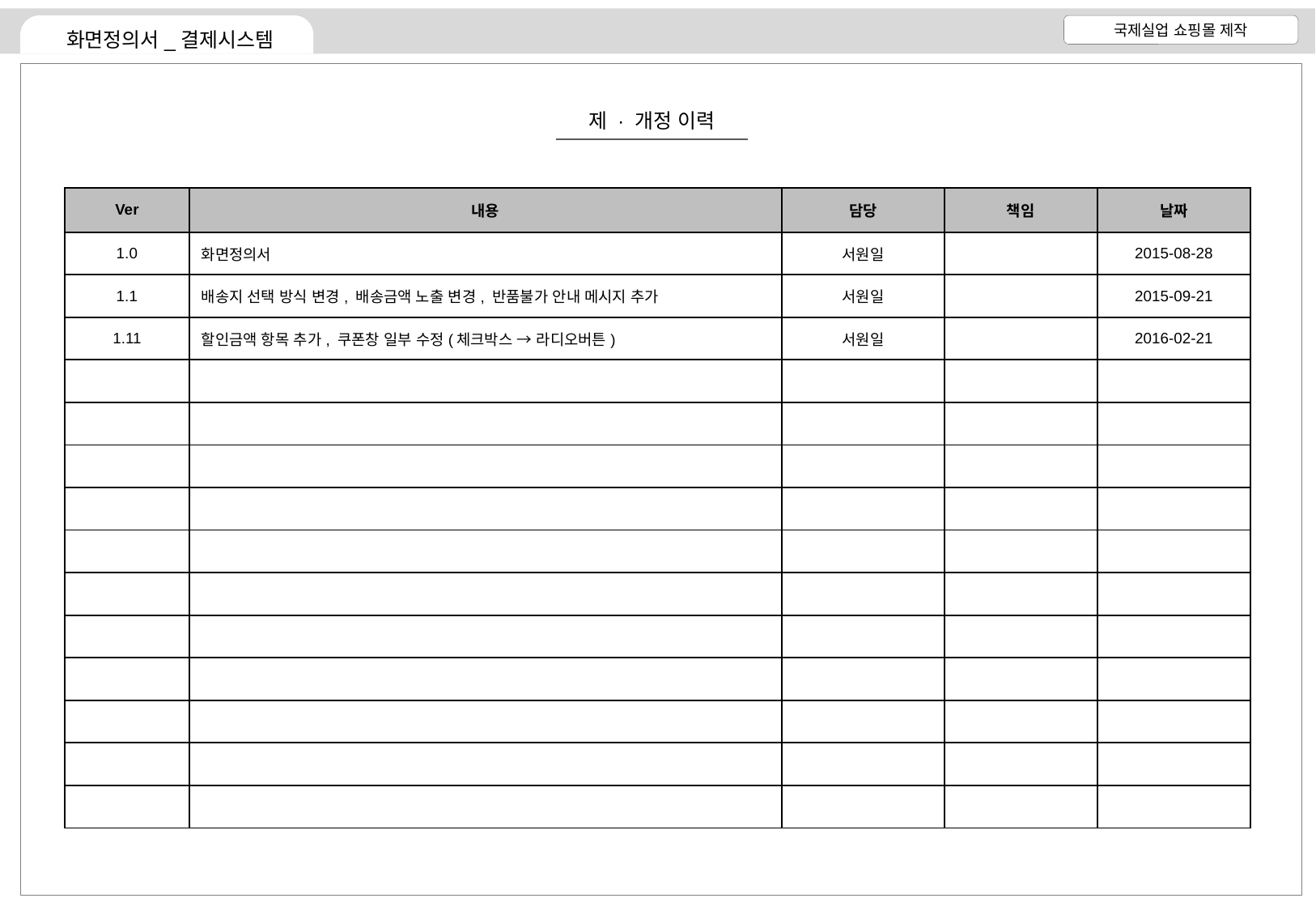

제 · 개정 이력
| Ver | 내용 | 담당 | 책임 | 날짜 |
| --- | --- | --- | --- | --- |
| 1.0 | 화면정의서 | 서원일 |  | 2015-08-28 |
| 1.1 | 배송지 선택 방식 변경, 배송금액 노출 변경, 반품불가 안내 메시지 추가 | 서원일 |  | 2015-09-21 |
| 1.11 | 할인금액 항목 추가, 쿠폰창 일부 수정(체크박스 → 라디오버튼) | 서원일 |  | 2016-02-21 |
|  |  |  |  |  |
|  |  |  |  |  |
|  |  |  |  |  |
|  |  |  |  |  |
|  |  |  |  |  |
|  |  |  |  |  |
|  |  |  |  |  |
|  |  |  |  |  |
|  |  |  |  |  |
|  |  |  |  |  |
|  |  |  |  |  |